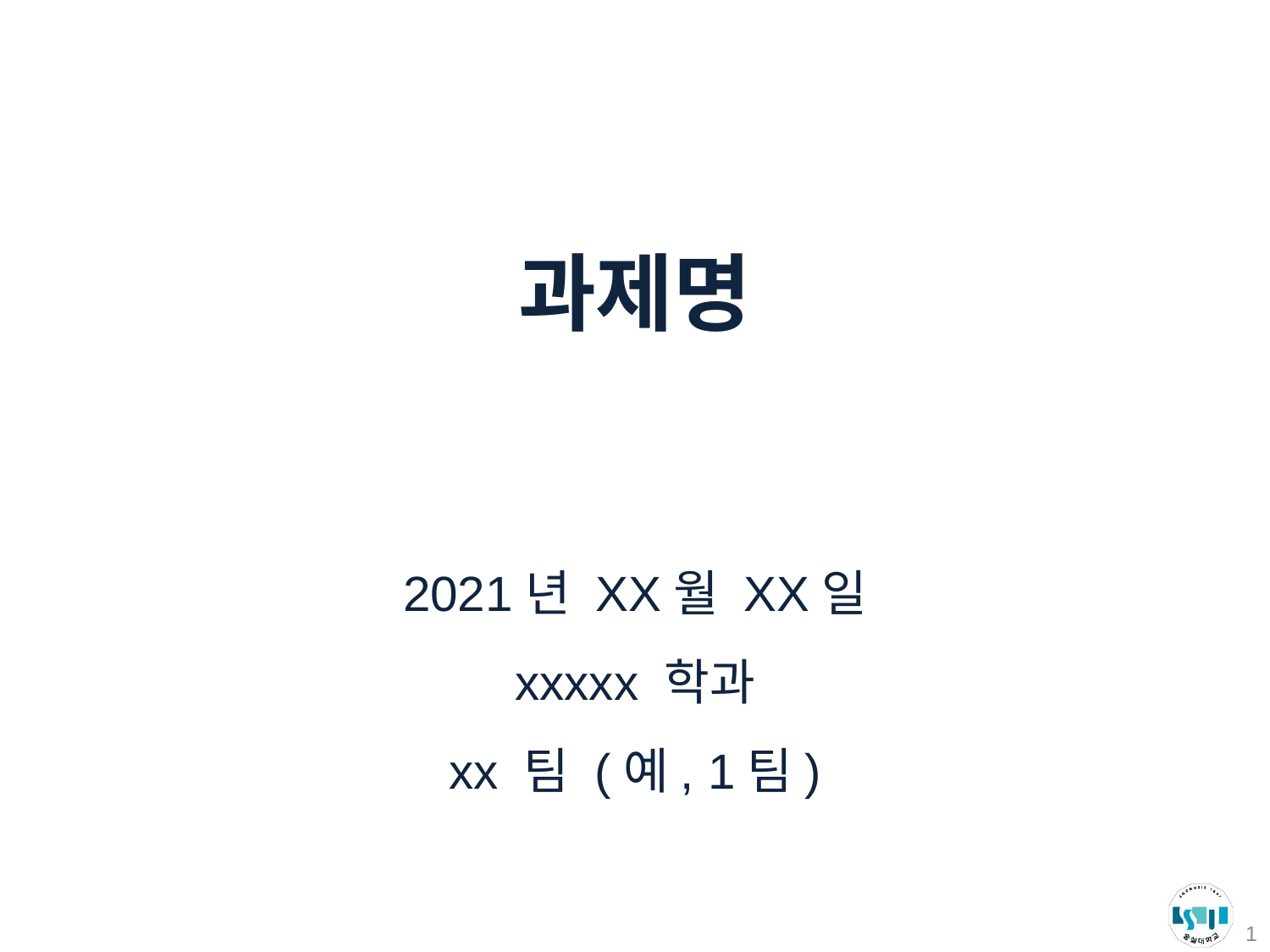

# 과제명
2021년 XX월 XX일
xxxxx 학과
xx 팀 (예, 1팀)
1